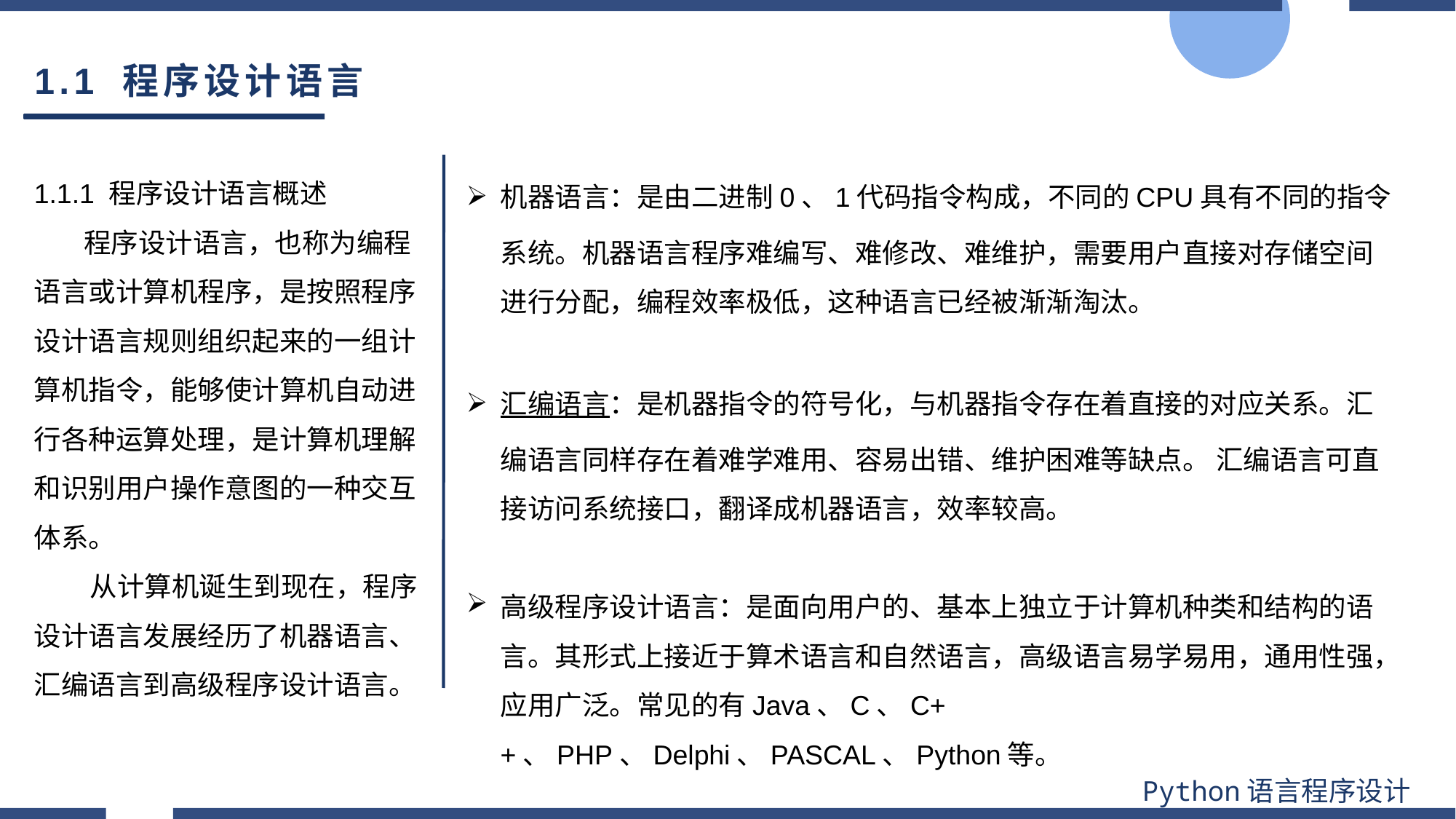

# 1.1 程序设计语言
1.1.1 程序设计语言概述
       程序设计语言，也称为编程语言或计算机程序，是按照程序设计语言规则组织起来的一组计算机指令，能够使计算机自动进行各种运算处理，是计算机理解和识别用户操作意图的一种交互体系。
        从计算机诞生到现在，程序设计语言发展经历了机器语言、汇编语言到高级程序设计语言。

机器语言：是由二进制0、1代码指令构成，不同的CPU具有不同的指令系统。机器语言程序难编写、难修改、难维护，需要用户直接对存储空间进行分配，编程效率极低，这种语言已经被渐渐淘汰。

汇编语言：是机器指令的符号化，与机器指令存在着直接的对应关系。汇编语言同样存在着难学难用、容易出错、维护困难等缺点。 汇编语言可直接访问系统接口，翻译成机器语言，效率较高。

高级程序设计语言：是面向用户的、基本上独立于计算机种类和结构的语言。其形式上接近于算术语言和自然语言，高级语言易学易用，通用性强，应用广泛。常见的有Java、C、C++、PHP、Delphi、PASCAL、Python等。